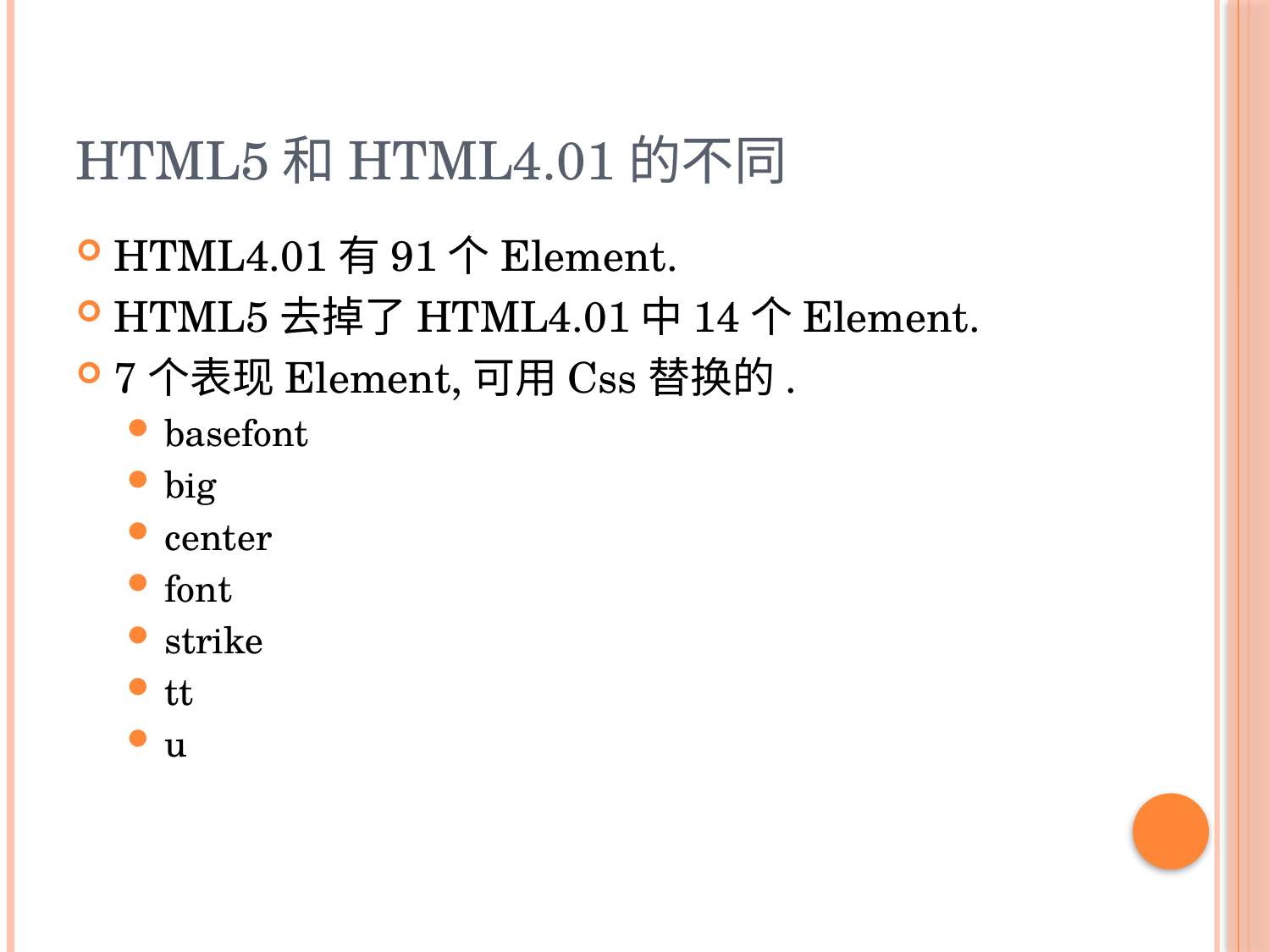

# HTML5和HTML4.01的不同
HTML4.01有91个Element.
HTML5去掉了HTML4.01中14个Element.
7个表现Element,可用Css替换的.
basefont
big
center
font
strike
tt
u